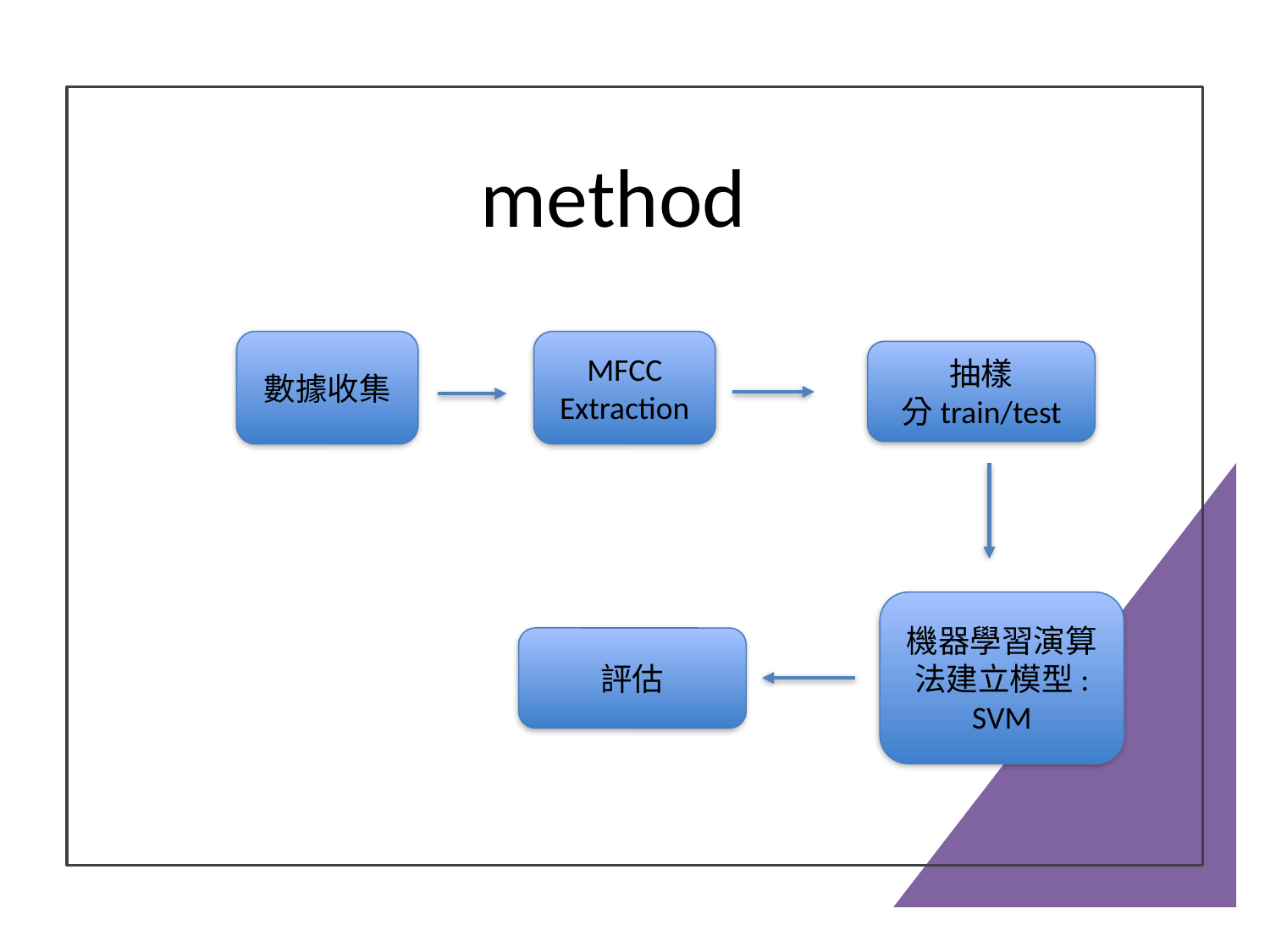

# method
數據收集
MFCC Extraction
抽樣
分train/test

機器學習演算法建立模型:
SVM
評估
5